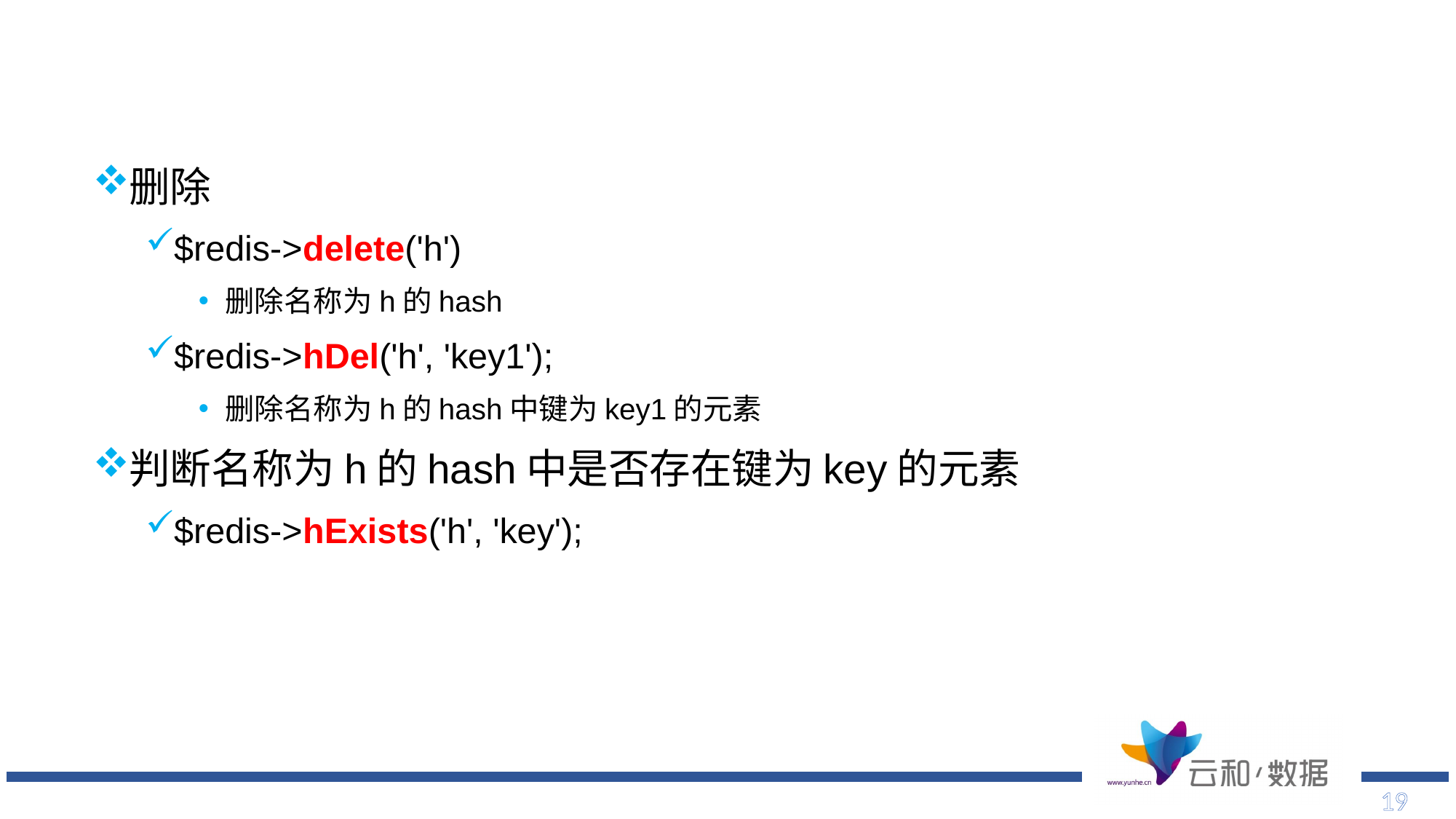

删除
$redis->delete('h')
删除名称为h的hash
$redis->hDel('h', 'key1');
删除名称为h的hash中键为key1的元素
判断名称为h的hash中是否存在键为key的元素
$redis->hExists('h', 'key');